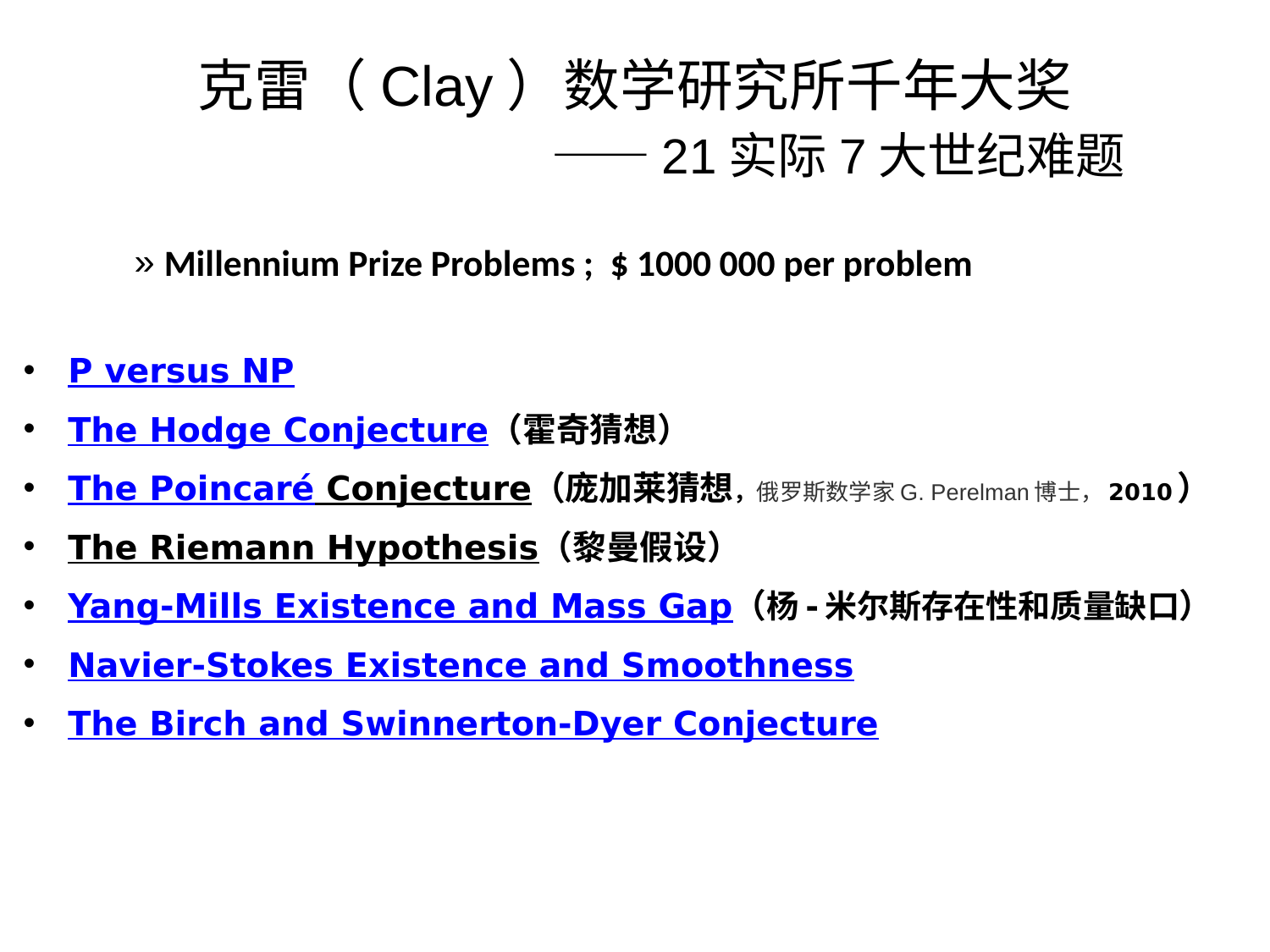

# 克雷（Clay）数学研究所千年大奖 ——21实际7大世纪难题
Millennium Prize Problems ;  $ 1000 000 per problem

P versus NP
The Hodge Conjecture（霍奇猜想）
The Poincaré Conjecture（庞加莱猜想，俄罗斯数学家G. Perelman博士，2010）
The Riemann Hypothesis（黎曼假设）
Yang-Mills Existence and Mass Gap（杨-米尔斯存在性和质量缺口）
Navier-Stokes Existence and Smoothness
The Birch and Swinnerton-Dyer Conjecture